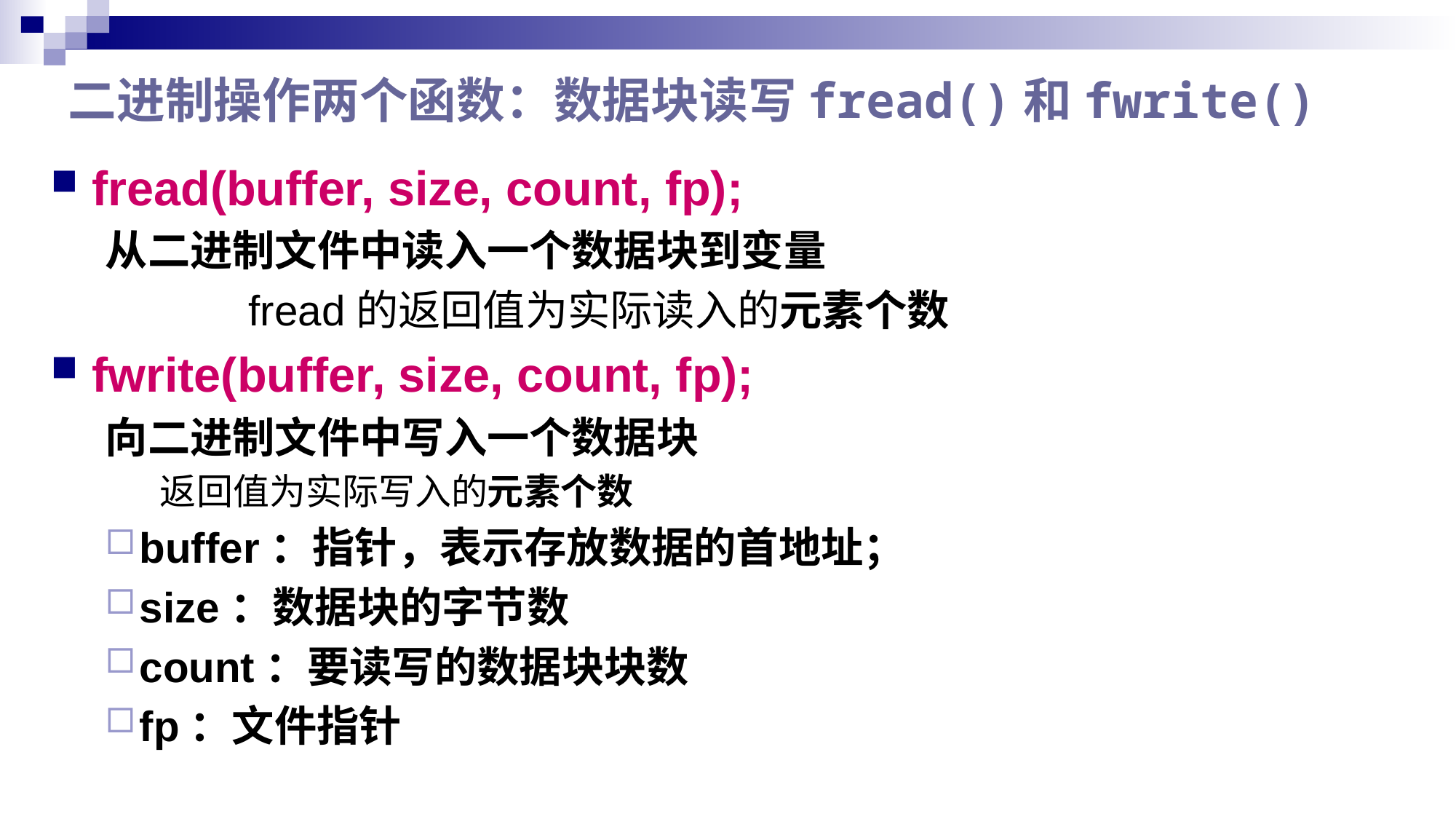

# 二进制操作两个函数：数据块读写fread()和fwrite()
fread(buffer, size, count, fp);
从二进制文件中读入一个数据块到变量
		fread的返回值为实际读入的元素个数
fwrite(buffer, size, count, fp);
向二进制文件中写入一个数据块
返回值为实际写入的元素个数
buffer：指针，表示存放数据的首地址；
size：数据块的字节数
count：要读写的数据块块数
fp：文件指针